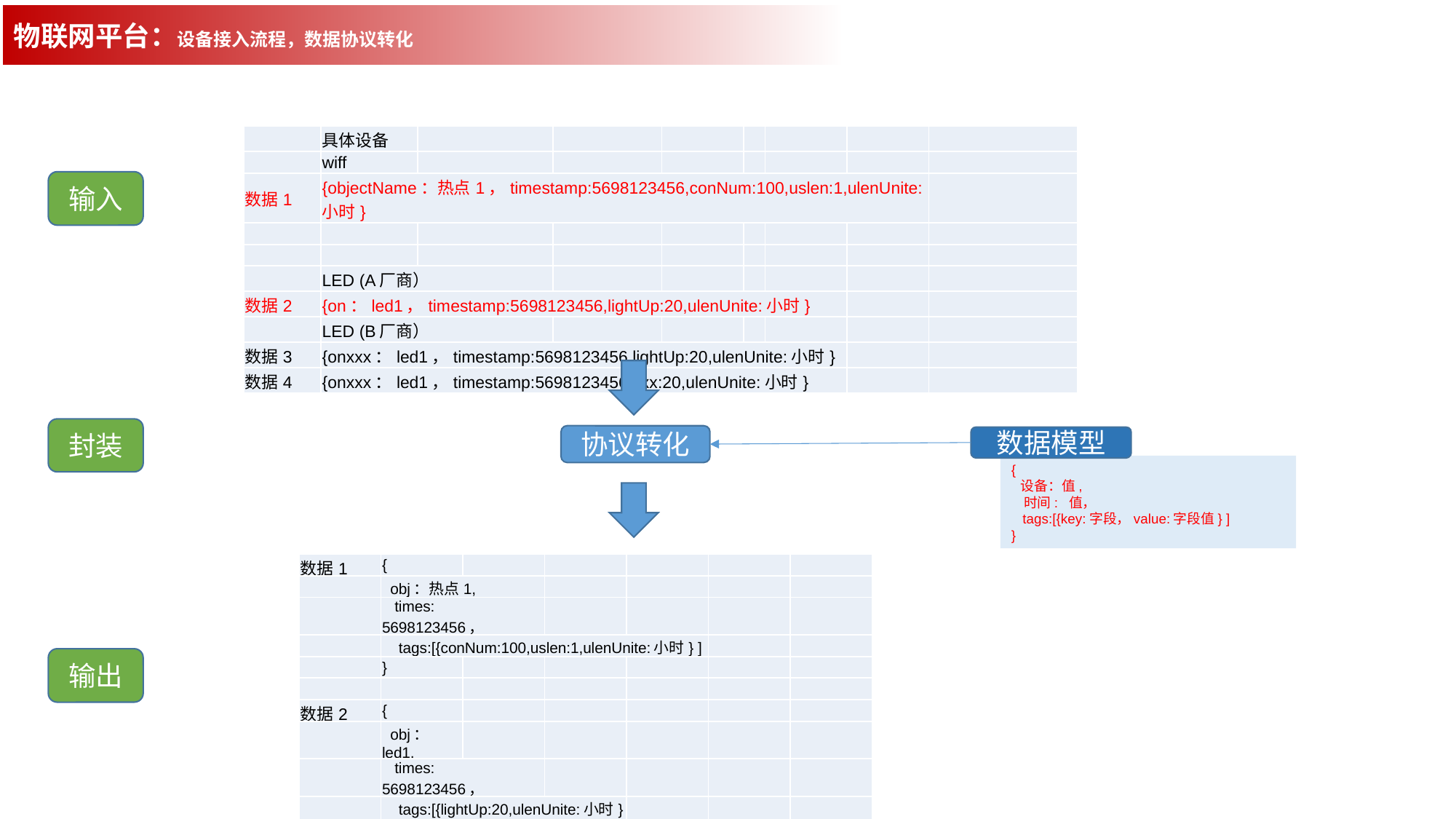

物联网平台：设备接入流程，数据协议转化
|  | 具体设备 |  |  |  |  |  |  |  |
| --- | --- | --- | --- | --- | --- | --- | --- | --- |
|  | wiff |  |  |  |  |  |  |  |
| 数据1 | {objectName：热点1，timestamp:5698123456,conNum:100,uslen:1,ulenUnite:小时} |  |  |  |  |  |  |  |
|  |  |  |  |  |  |  |  |  |
|  |  |  |  |  |  |  |  |  |
|  | LED (A厂商） |  |  |  |  |  |  |  |
| 数据2 | {on：led1，timestamp:5698123456,lightUp:20,ulenUnite:小时} |  |  |  |  |  |  |  |
|  | LED (B厂商） |  |  |  |  |  |  |  |
| 数据3 | {onxxx：led1，timestamp:5698123456,lightUp:20,ulenUnite:小时} |  |  |  |  |  |  |  |
| 数据4 | {onxxx：led1，timestamp:5698123456,xxx:20,ulenUnite:小时} |  |  |  |  |  |  |  |
输入

封装
协议转化
数据模型
{
  设备：值,
   时间:  值，
   tags:[{key:字段，value:字段值} ]
}
{
  obj：热点1,
   times:  5698123456，
    tags:[{conNum:100,uslen:1,ulenUnite:小时} ]
}

| 数据1 | { |  |  |  |  |  |
| --- | --- | --- | --- | --- | --- | --- |
|  | obj：热点1, |  |  |  |  |  |
|  | times: 5698123456， |  |  |  |  |  |
|  | tags:[{conNum:100,uslen:1,ulenUnite:小时} ] |  |  |  |  |  |
|  | } |  |  |  |  |  |
|  |  |  |  |  |  |  |
| 数据2 | { |  |  |  |  |  |
|  | obj：led1, |  |  |  |  |  |
|  | times: 5698123456， |  |  |  |  |  |
|  | tags:[{lightUp:20,ulenUnite:小时} ] |  |  |  |  |  |
|  | } |  |  |  |  |  |
{
  obj：led1,
   times:  5698123456，
    tags:[{lightUp:20,ulenUnite:小时} ]
}
输出